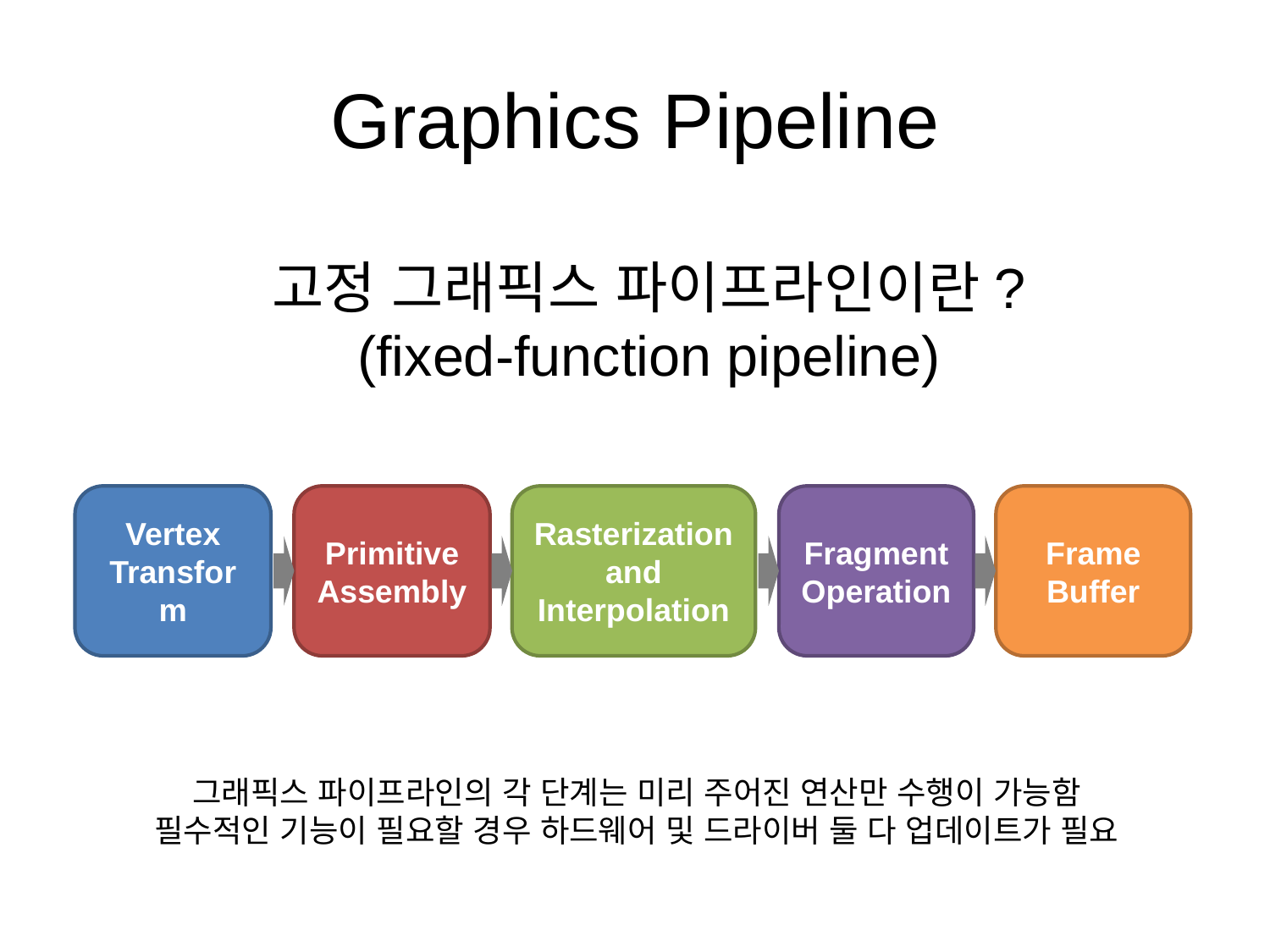

# Graphics Pipeline
고정 그래픽스 파이프라인이란?
(fixed-function pipeline)
Vertex Transform
Primitive Assembly
Rasterization and Interpolation
Fragment Operation
Frame Buffer

그래픽스 파이프라인의 각 단계는 미리 주어진 연산만 수행이 가능함
필수적인 기능이 필요할 경우 하드웨어 및 드라이버 둘 다 업데이트가 필요